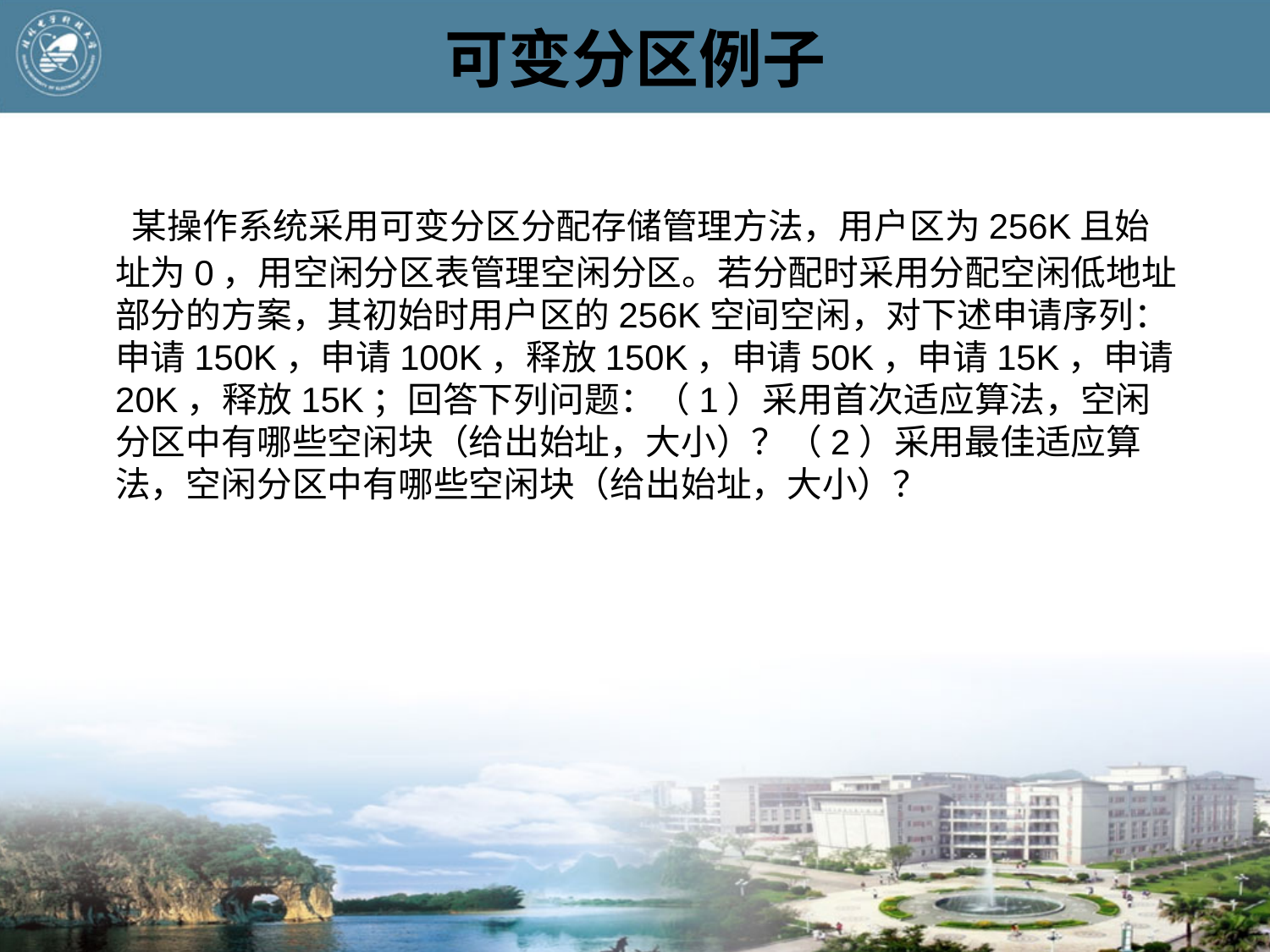

# 可变分区例子
    某操作系统采用可变分区分配存储管理方法，用户区为256K且始址为0，用空闲分区表管理空闲分区。若分配时采用分配空闲低地址部分的方案，其初始时用户区的256K空间空闲，对下述申请序列：申请150K，申请100K，释放150K，申请50K，申请15K，申请20K，释放15K；回答下列问题：（1）采用首次适应算法，空闲分区中有哪些空闲块（给出始址，大小）？（2）采用最佳适应算法，空闲分区中有哪些空闲块（给出始址，大小）？